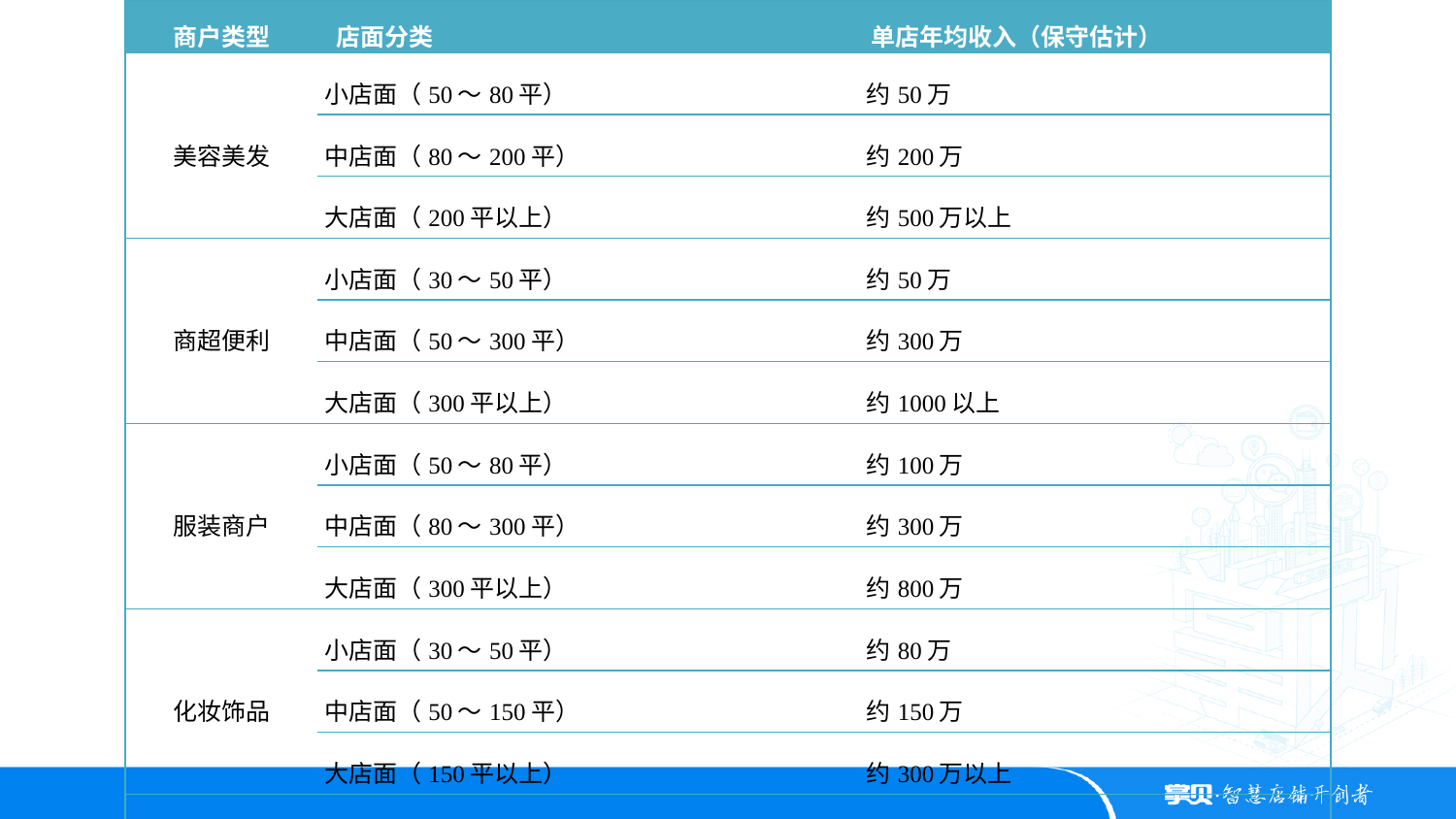

| 商户类型 | 店面分类 | 单店年均收入（保守估计） |
| --- | --- | --- |
| 美容美发 | 小店面（50～80平） | 约50万 |
|  | 中店面（80～200平） | 约200万 |
|  | 大店面（200平以上） | 约500万以上 |
| 商超便利 | 小店面（30～50平） | 约50万 |
|  | 中店面（50～300平） | 约300万 |
|  | 大店面（300平以上） | 约1000以上 |
| 服装商户 | 小店面（50～80平） | 约100万 |
|  | 中店面（80～300平） | 约300万 |
|  | 大店面（300平以上） | 约800万 |
| 化妆饰品 | 小店面（30～50平） | 约80万 |
|  | 中店面（50～150平） | 约150万 |
|  | 大店面（150平以上） | 约300万以上 |
| 名表珠宝 | 小店面（30～50平） | 约200万 |
|  | 中店面（50～150平） | 约500万 |
|  | 大店面（150平以上） | 约1000万以上 |